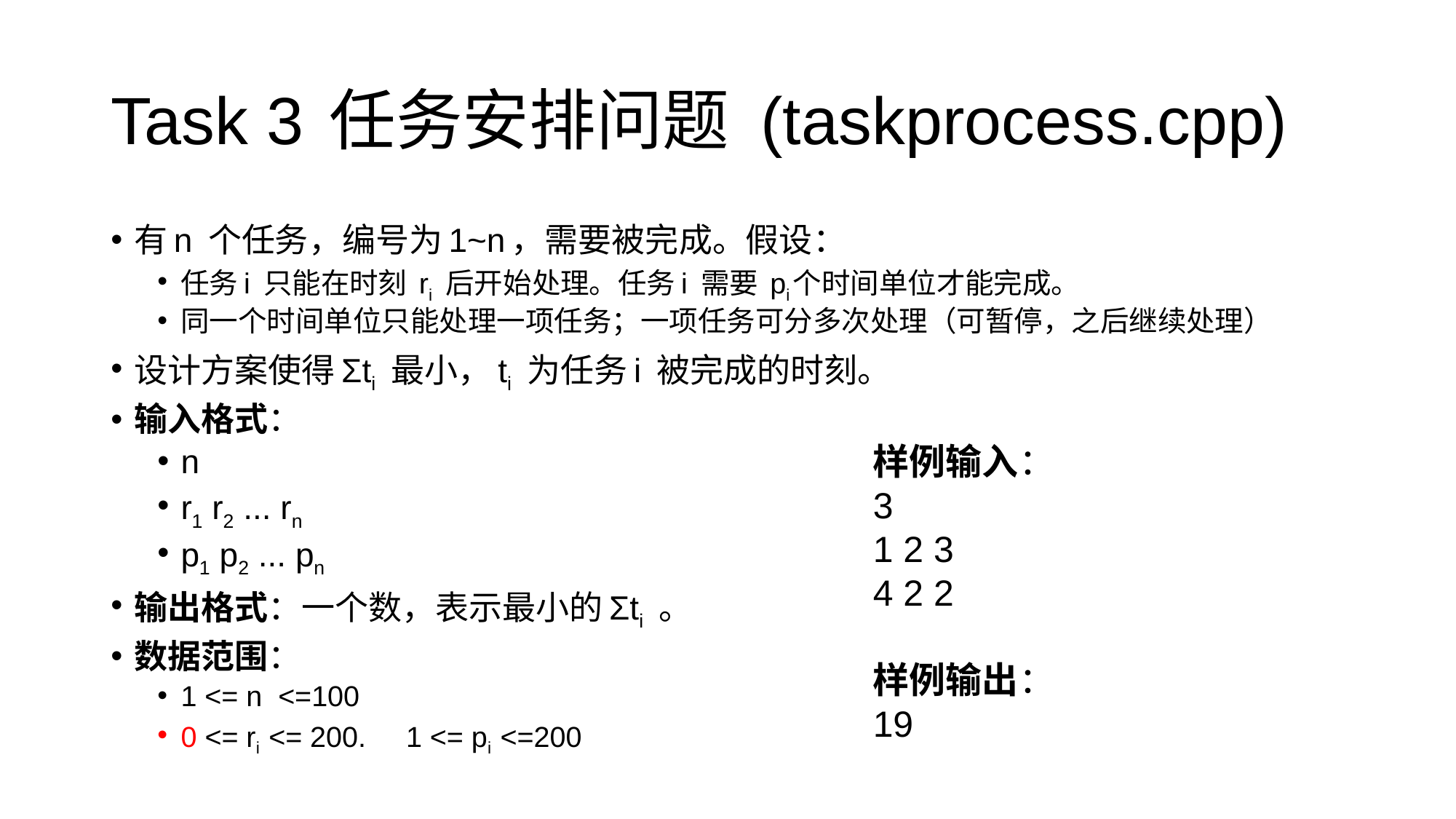

# Task 3	任务安排问题 (taskprocess.cpp)
有n 个任务，编号为1~n，需要被完成。假设：
任务i 只能在时刻 ri 后开始处理。任务i 需要 pi个时间单位才能完成。
同一个时间单位只能处理一项任务；一项任务可分多次处理（可暂停，之后继续处理）
设计方案使得Σti 最小，ti 为任务i 被完成的时刻。
输入格式：
n
r1 r2 ... rn
p1 p2 ... pn
输出格式：一个数，表示最小的Σti 。
数据范围：
1 <= n  <=100
0 <= ri  <= 200.     1 <= pi  <=200
样例输入：
3
1 2 3
4 2 2

样例输出：
19